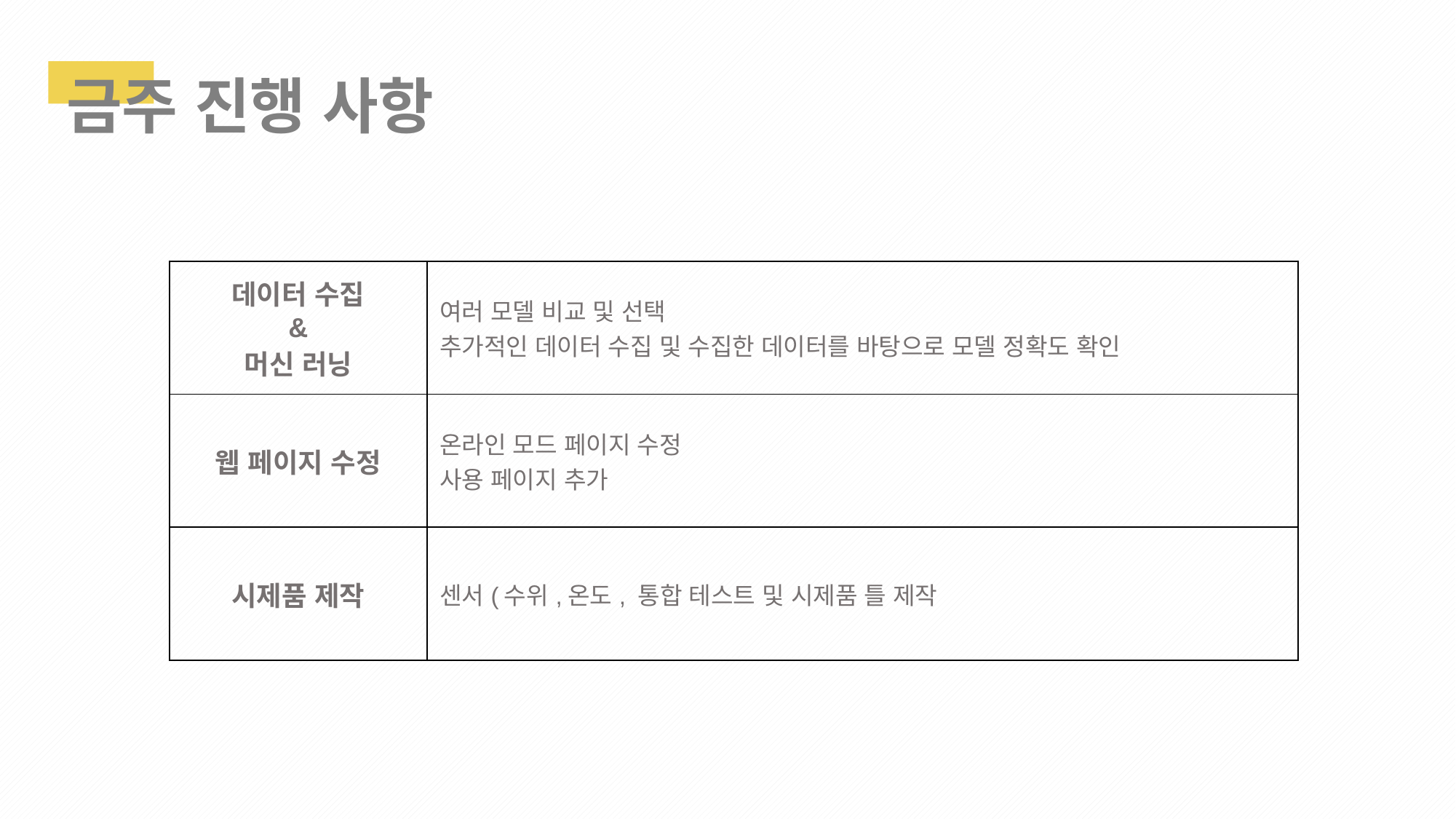

금주 진행 사항
| 데이터 수집 & 머신 러닝 | 여러 모델 비교 및 선택 추가적인 데이터 수집 및 수집한 데이터를 바탕으로 모델 정확도 확인 |
| --- | --- |
| 웹 페이지 수정 | 온라인 모드 페이지 수정 사용 페이지 추가 |
| 시제품 제작 | 센서(수위,온도, 통합 테스트 및 시제품 틀 제작 |